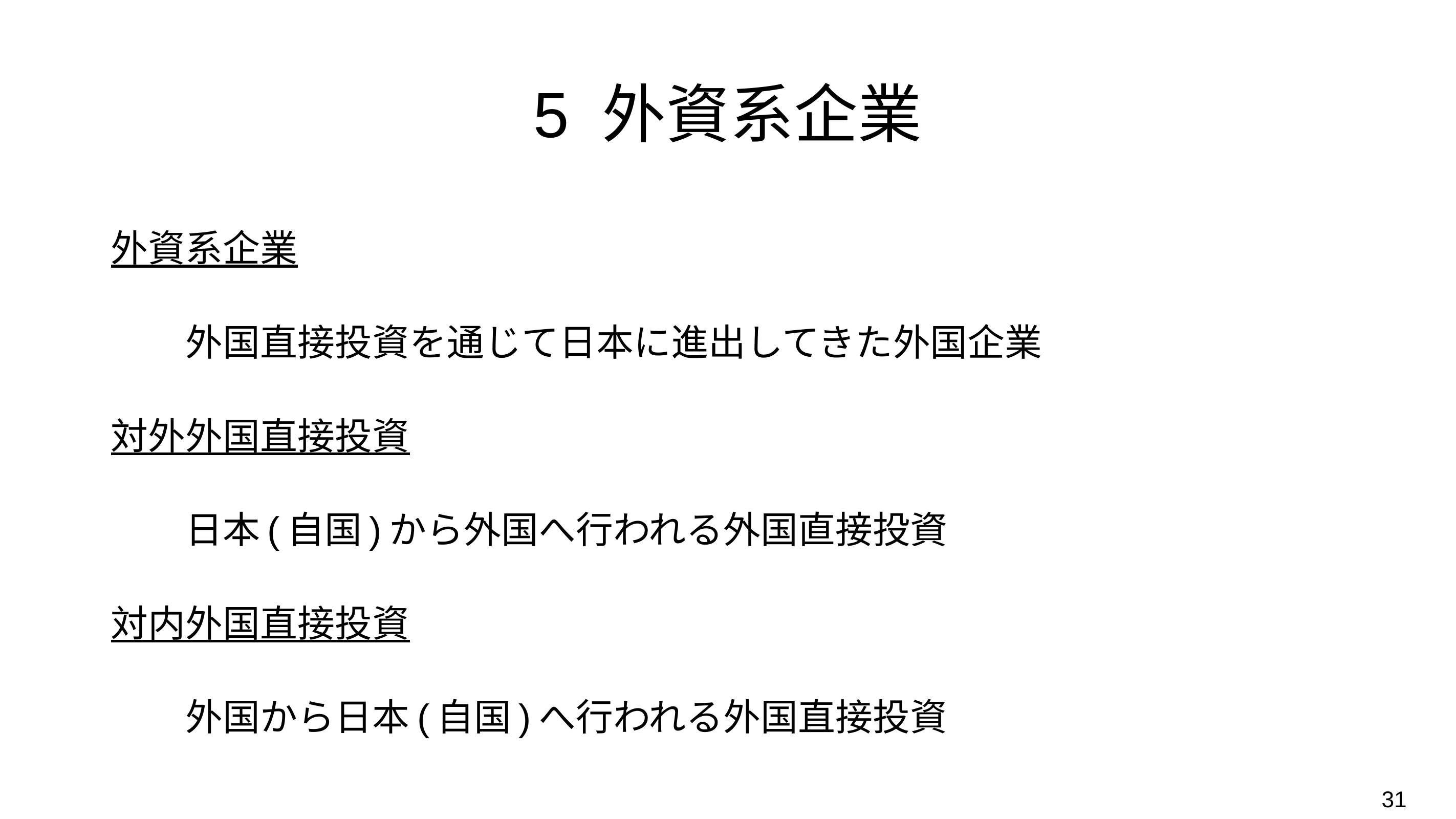

# 5 外資系企業
外資系企業
　　外国直接投資を通じて日本に進出してきた外国企業
対外外国直接投資
　　日本(自国)から外国へ行われる外国直接投資
対内外国直接投資
　　外国から日本(自国)へ行われる外国直接投資
31